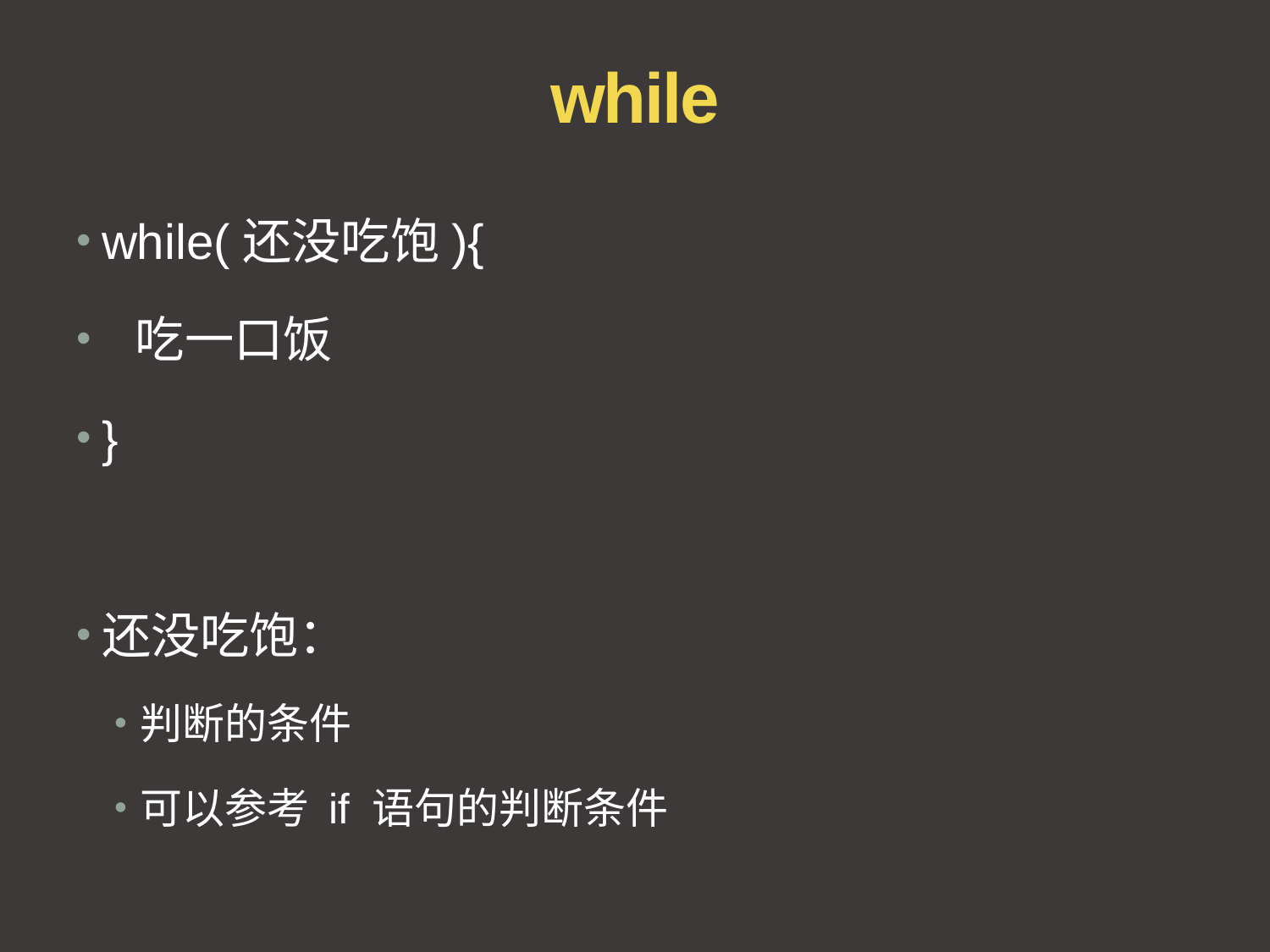

# while
while(还没吃饱){
  吃一口饭
}

还没吃饱：
判断的条件
可以参考 if 语句的判断条件